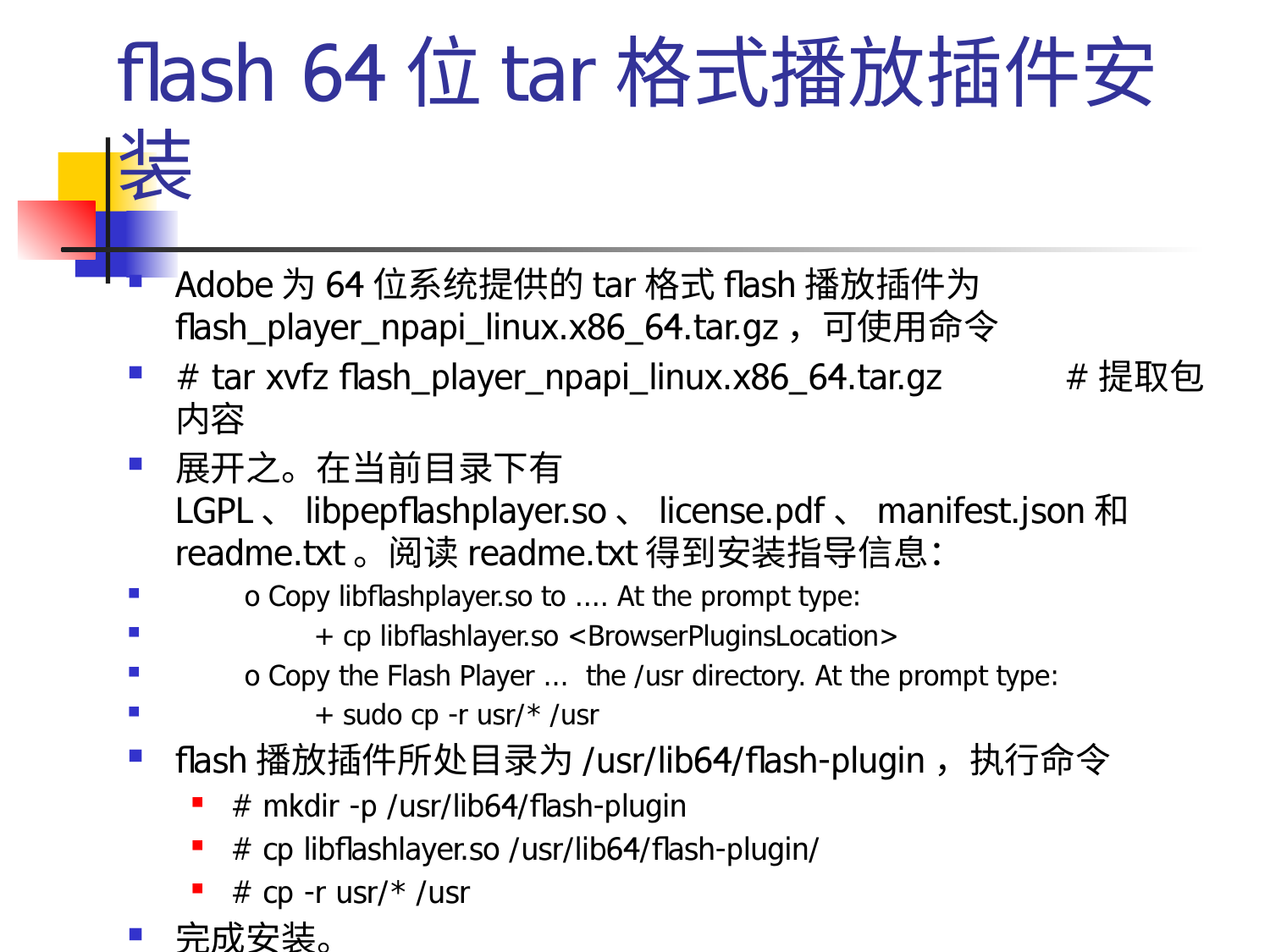

# flash 64位tar格式播放插件安装
Adobe为64位系统提供的tar格式flash播放插件为flash_player_npapi_linux.x86_64.tar.gz，可使用命令
# tar xvfz flash_player_npapi_linux.x86_64.tar.gz 	#提取包内容
展开之。在当前目录下有LGPL、libpepflashplayer.so、license.pdf、manifest.json和readme.txt。阅读readme.txt得到安装指导信息：
        o Copy libflashplayer.so to .... At the prompt type:
                + cp libflashlayer.so <BrowserPluginsLocation>
        o Copy the Flash Player ...  the /usr directory. At the prompt type:
                + sudo cp -r usr/* /usr
flash播放插件所处目录为/usr/lib64/flash-plugin，执行命令
# mkdir -p /usr/lib64/flash-plugin
# cp libflashlayer.so /usr/lib64/flash-plugin/
# cp -r usr/* /usr
完成安装。